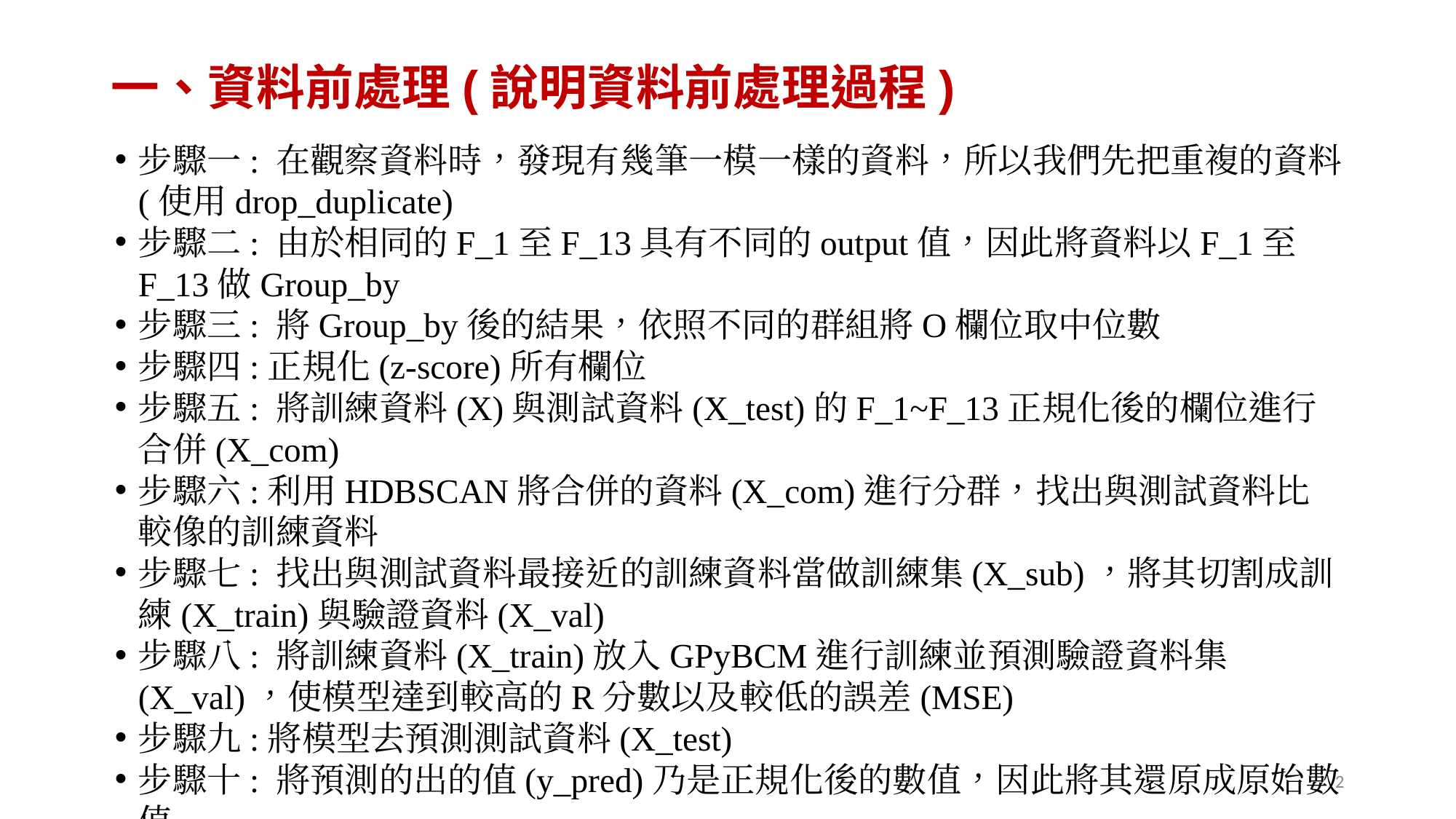

# 一、資料前處理(說明資料前處理過程)
步驟一: 在觀察資料時，發現有幾筆一模一樣的資料，所以我們先把重複的資料(使用drop_duplicate)
步驟二: 由於相同的F_1至F_13具有不同的output值，因此將資料以F_1至F_13做Group_by
步驟三: 將Group_by後的結果，依照不同的群組將O欄位取中位數
步驟四:正規化(z-score)所有欄位
步驟五: 將訓練資料(X)與測試資料(X_test)的F_1~F_13正規化後的欄位進行合併(X_com)
步驟六:利用HDBSCAN將合併的資料(X_com)進行分群，找出與測試資料比較像的訓練資料
步驟七: 找出與測試資料最接近的訓練資料當做訓練集(X_sub)，將其切割成訓練(X_train)與驗證資料(X_val)
步驟八: 將訓練資料(X_train)放入GPyBCM進行訓練並預測驗證資料集(X_val)，使模型達到較高的R分數以及較低的誤差(MSE)
步驟九:將模型去預測測試資料(X_test)
步驟十: 將預測的出的值(y_pred)乃是正規化後的數值，因此將其還原成原始數值
2